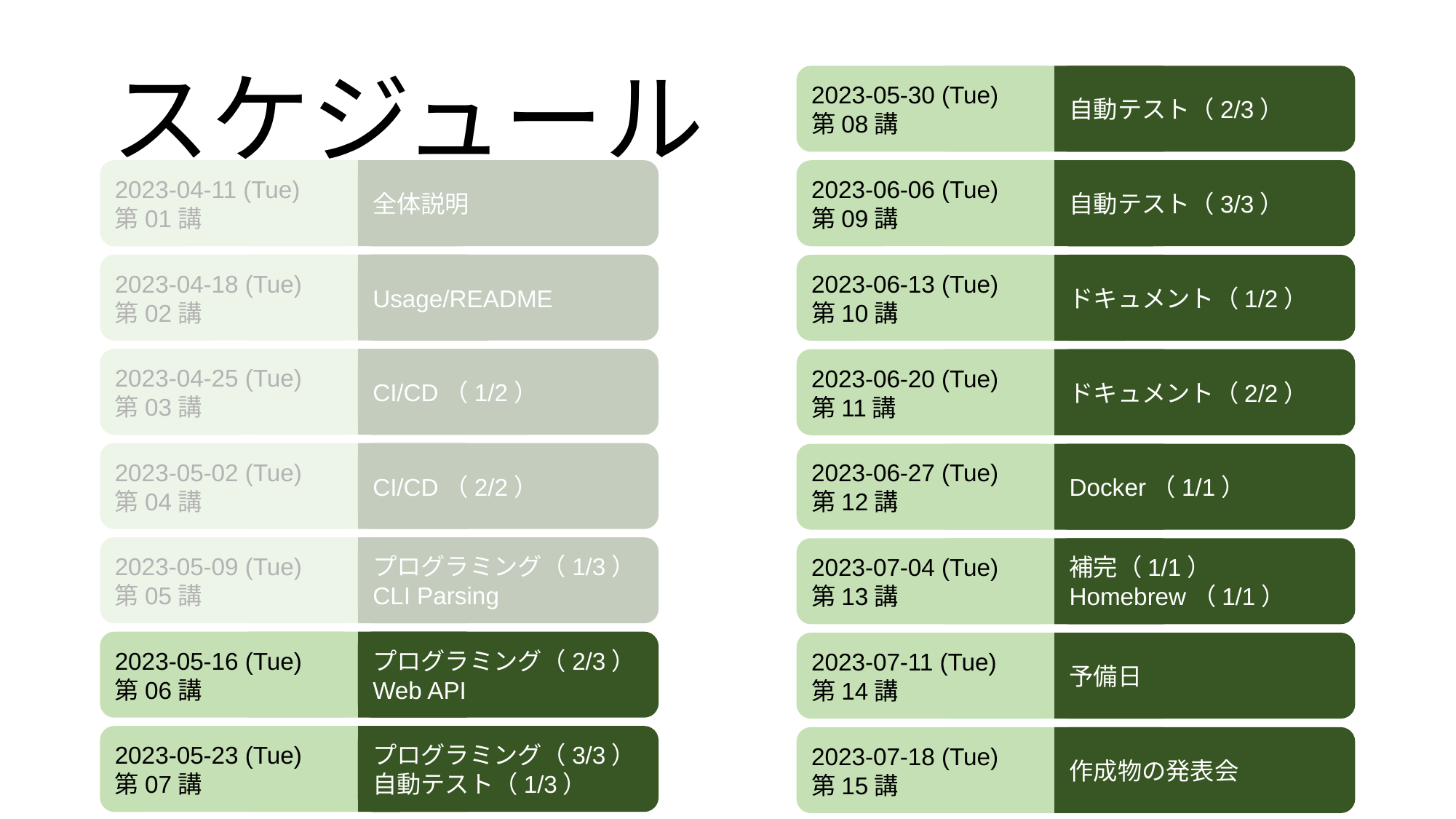

# スケジュール
2023-05-30 (Tue)
第08講

自動テスト（2/3）

2023-04-11 (Tue)
第01講

全体説明
2023-06-06 (Tue)
第09講

自動テスト（3/3）
2023-04-18 (Tue)
第02講

Usage/README
2023-06-13 (Tue)
第10講

ドキュメント（1/2）
2023-04-25 (Tue)
第03講

CI/CD（1/2）
2023-06-20 (Tue)
第11講

ドキュメント（2/2）
2023-05-02 (Tue)
第04講

CI/CD（2/2）
2023-06-27 (Tue)
第12講

Docker（1/1）
2023-05-09 (Tue)
第05講

プログラミング（1/3）
CLI Parsing
2023-07-04 (Tue)
第13講

補完（1/1）
Homebrew（1/1）
2023-05-16 (Tue)
第06講

プログラミング（2/3）
Web API
2023-07-11 (Tue)
第14講

予備日
2023-05-23 (Tue)
第07講

プログラミング（3/3）
自動テスト（1/3）
2023-07-18 (Tue)
第15講

作成物の発表会
2023-05-09
2